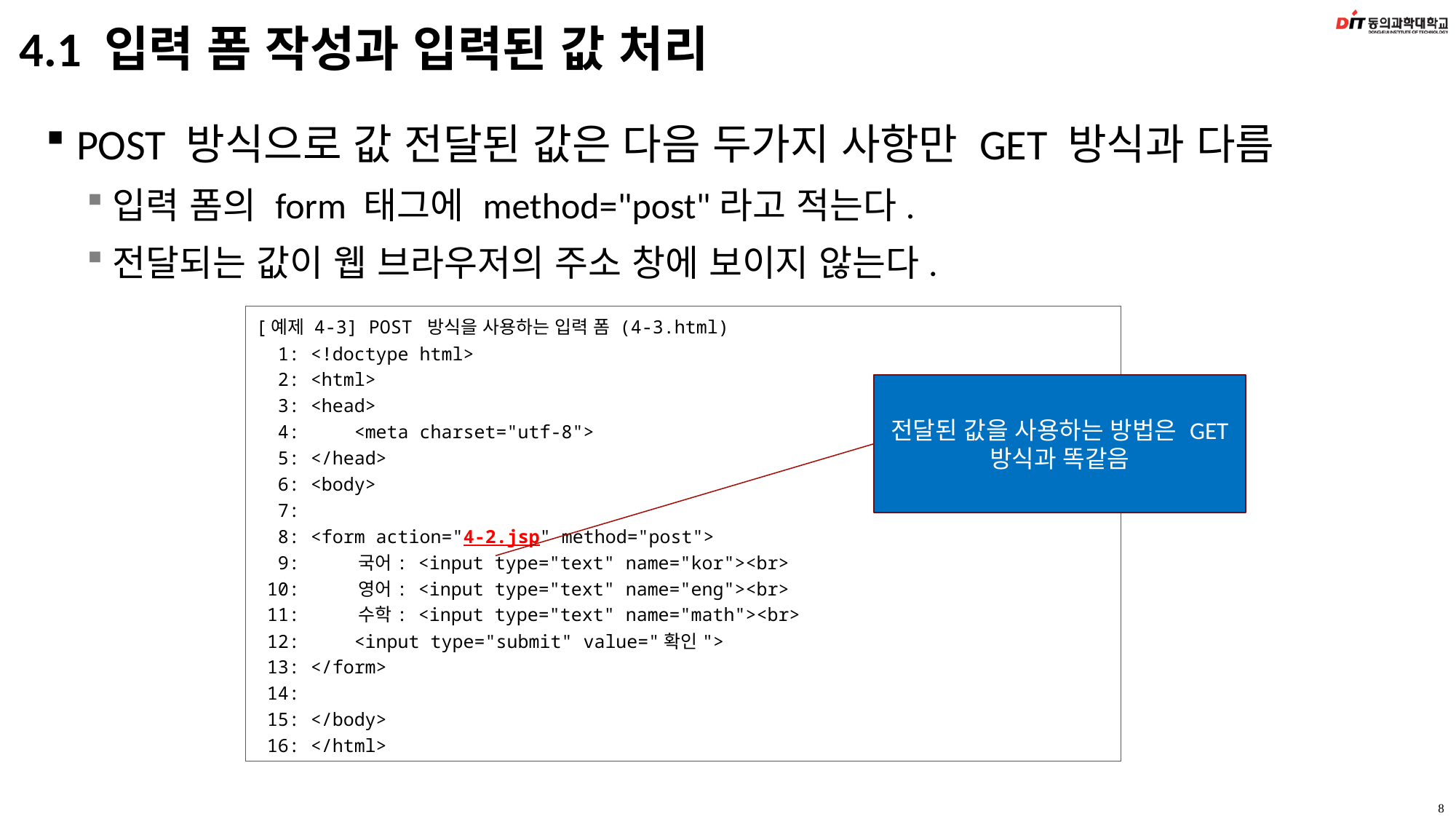

# 4.1 입력 폼 작성과 입력된 값 처리
POST 방식으로 값 전달된 값은 다음 두가지 사항만 GET 방식과 다름
입력 폼의 form 태그에 method="post"라고 적는다.
전달되는 값이 웹 브라우저의 주소 창에 보이지 않는다.
[예제 4-3] POST 방식을 사용하는 입력 폼 (4-3.html)
  1: <!doctype html>
  2: <html>
  3: <head>
  4:     <meta charset="utf-8">
  5: </head>
  6: <body>
  7:
  8: <form action="4-2.jsp" method="post">
  9:     국어: <input type="text" name="kor"><br>
 10:     영어: <input type="text" name="eng"><br>
 11:     수학: <input type="text" name="math"><br>
 12:     <input type="submit" value="확인">
 13: </form>
 14:
 15: </body>
 16: </html>
전달된 값을 사용하는 방법은 GET 방식과 똑같음
8